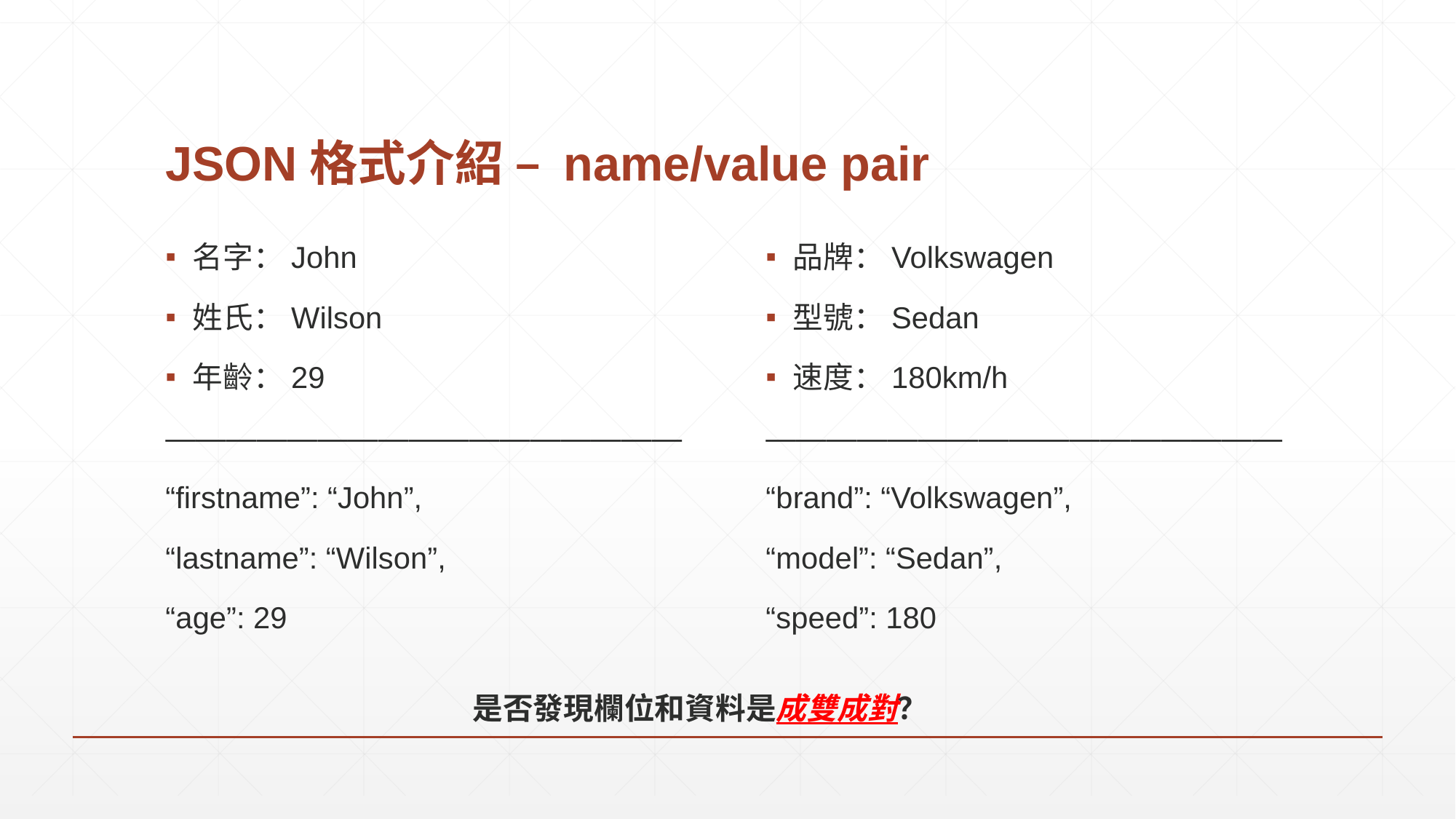

# JSON格式介紹 – name/value pair
名字：John
姓氏：Wilson
年齡：29
—————————————————
“firstname”: “John”,
“lastname”: “Wilson”,
“age”: 29

品牌：Volkswagen
型號：Sedan
速度：180km/h
—————————————————
“brand”: “Volkswagen”,
“model”: “Sedan”,
“speed”: 180
是否發現欄位和資料是成雙成對？